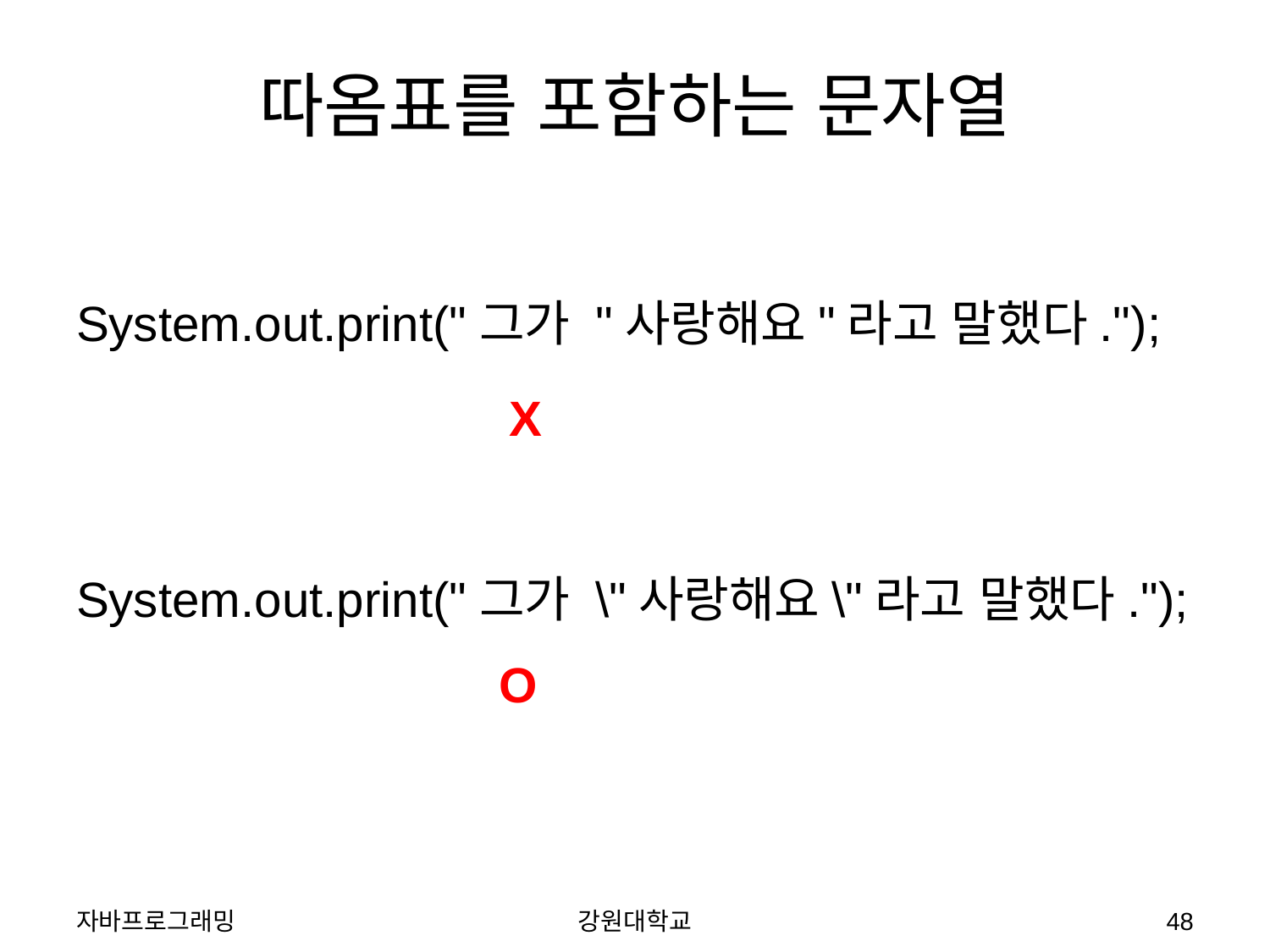

# 따옴표를 포함하는 문자열
System.out.print("그가 "사랑해요"라고 말했다.");

System.out.print("그가 \"사랑해요\"라고 말했다.");

X
O
자바프로그래밍
강원대학교
48